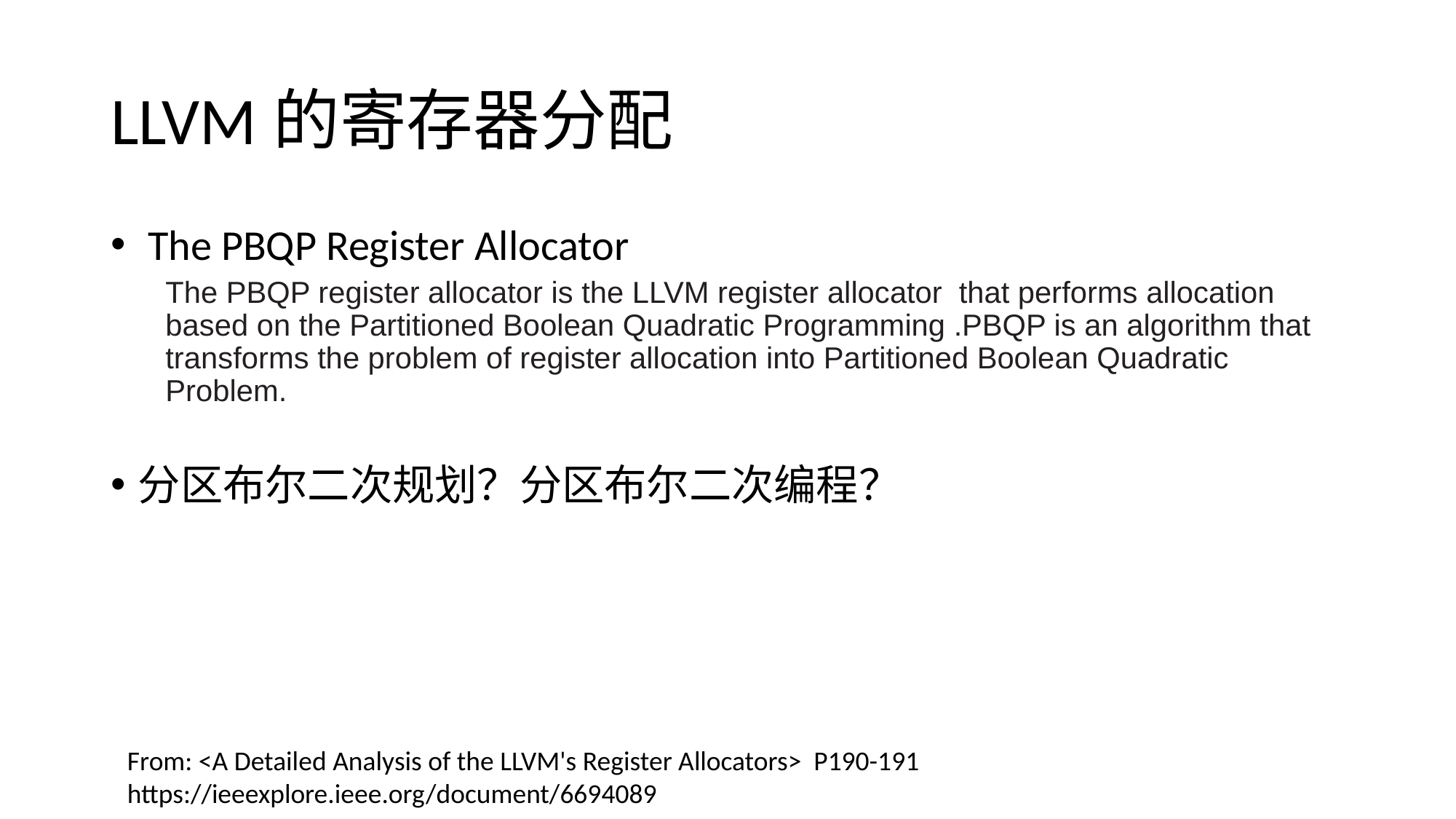

# LLVM的寄存器分配
 The PBQP Register Allocator
The PBQP register allocator is the LLVM register allocator  that performs allocation based on the Partitioned Boolean Quadratic Programming .PBQP is an algorithm that transforms the problem of register allocation into Partitioned Boolean Quadratic Problem.

分区布尔二次规划？分区布尔二次编程？

From: <A Detailed Analysis of the LLVM's Register Allocators>  P190-191
https://ieeexplore.ieee.org/document/6694089